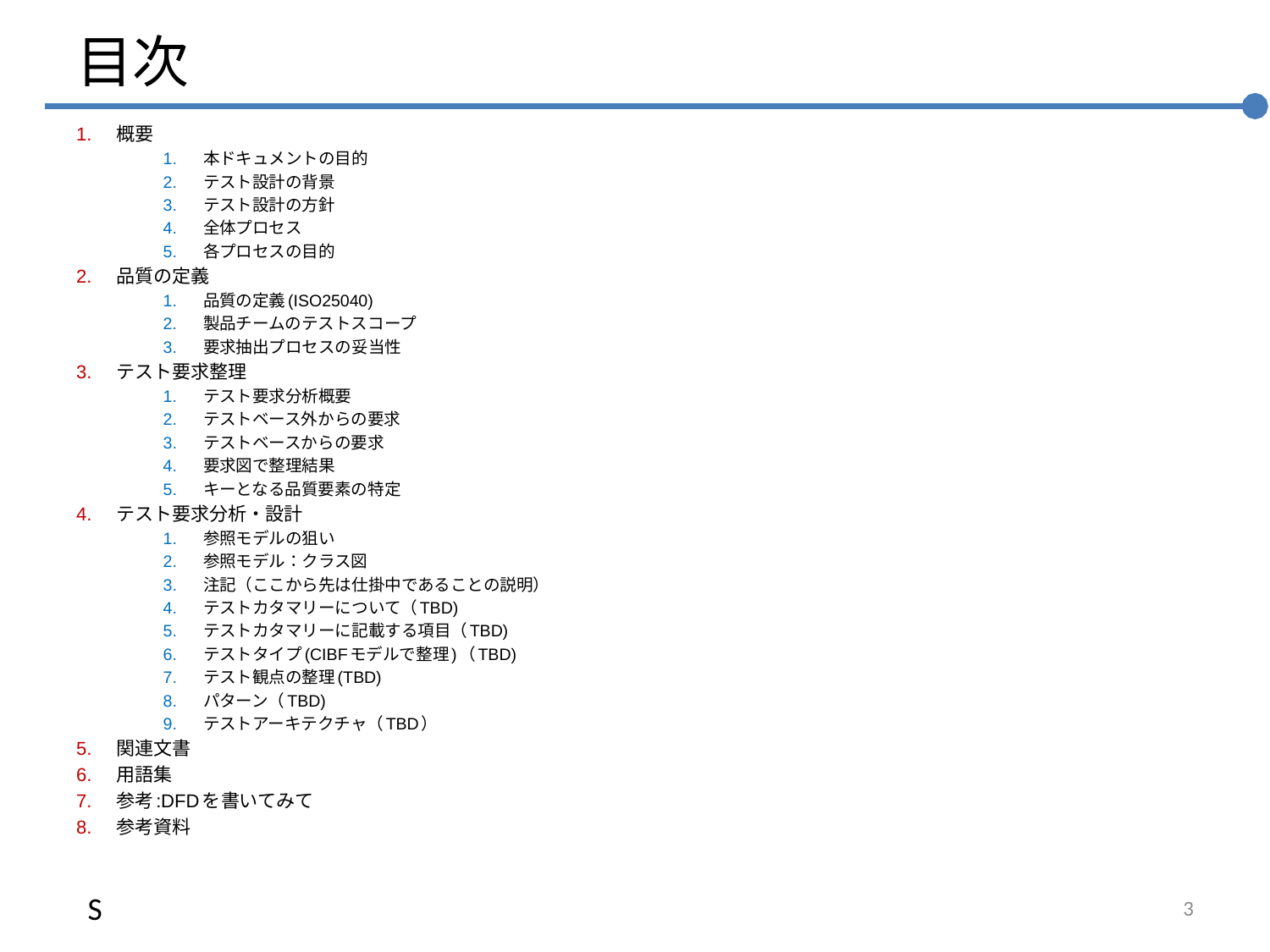

# 目次
概要
本ドキュメントの目的
テスト設計の背景
テスト設計の方針
全体プロセス
各プロセスの目的
品質の定義
品質の定義(ISO25040)
製品チームのテストスコープ
要求抽出プロセスの妥当性
テスト要求整理
テスト要求分析概要
テストベース外からの要求
テストベースからの要求
要求図で整理結果
キーとなる品質要素の特定
テスト要求分析・設計
参照モデルの狙い
参照モデル：クラス図
注記（ここから先は仕掛中であることの説明）
テストカタマリーについて（TBD)
テストカタマリーに記載する項目（TBD)
テストタイプ(CIBFモデルで整理)（TBD)
テスト観点の整理(TBD)
パターン（TBD)
テストアーキテクチャ（TBD）
関連文書
用語集
参考:DFDを書いてみて
参考資料

S
3